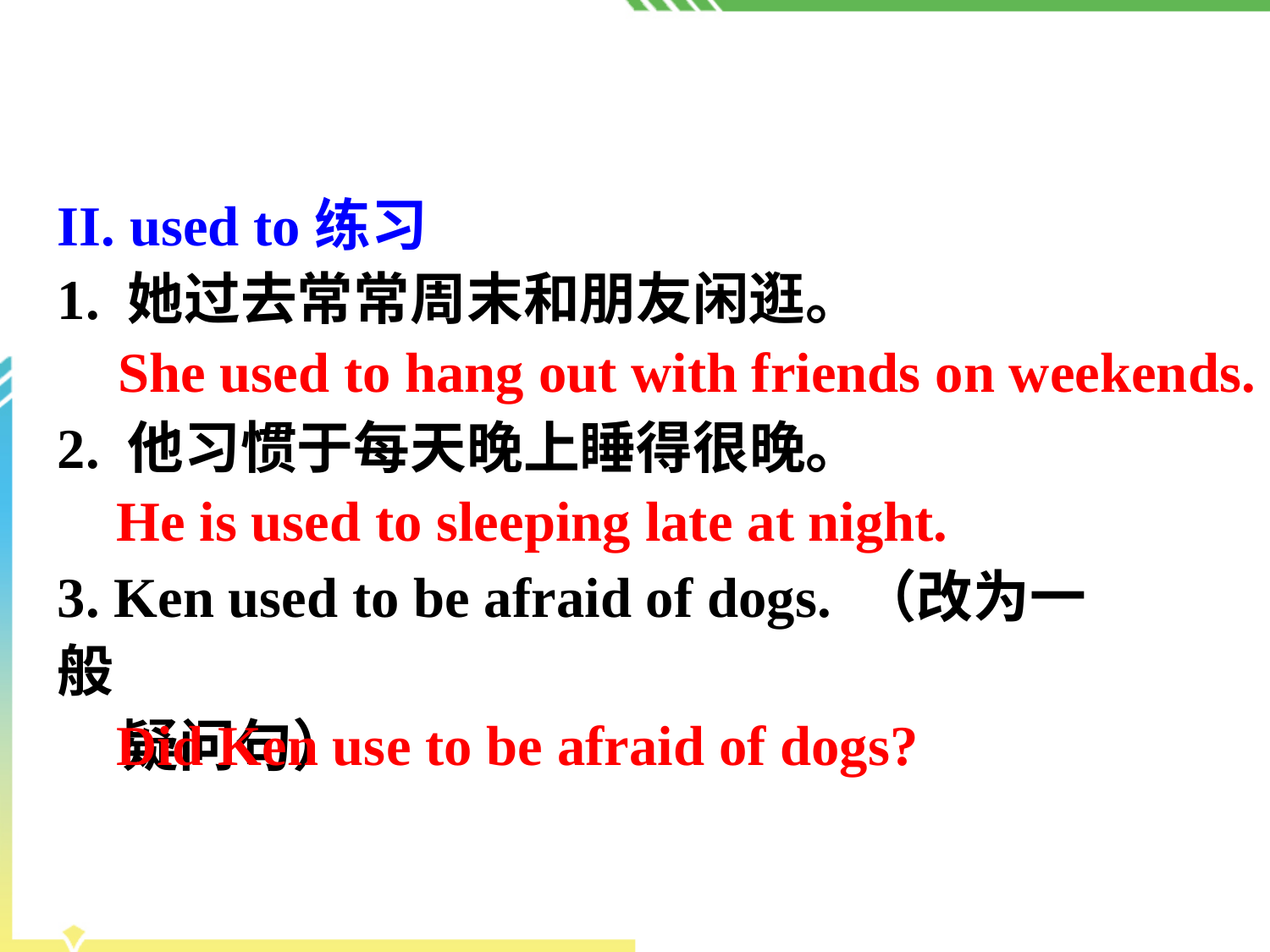

II. used to练习
1. 她过去常常周末和朋友闲逛。

2. 他习惯于每天晚上睡得很晚。

3. Ken used to be afraid of dogs. （改为一般
    疑问句）
She used to hang out with friends on weekends.
He is used to sleeping late at night.
Did Ken use to be afraid of dogs?